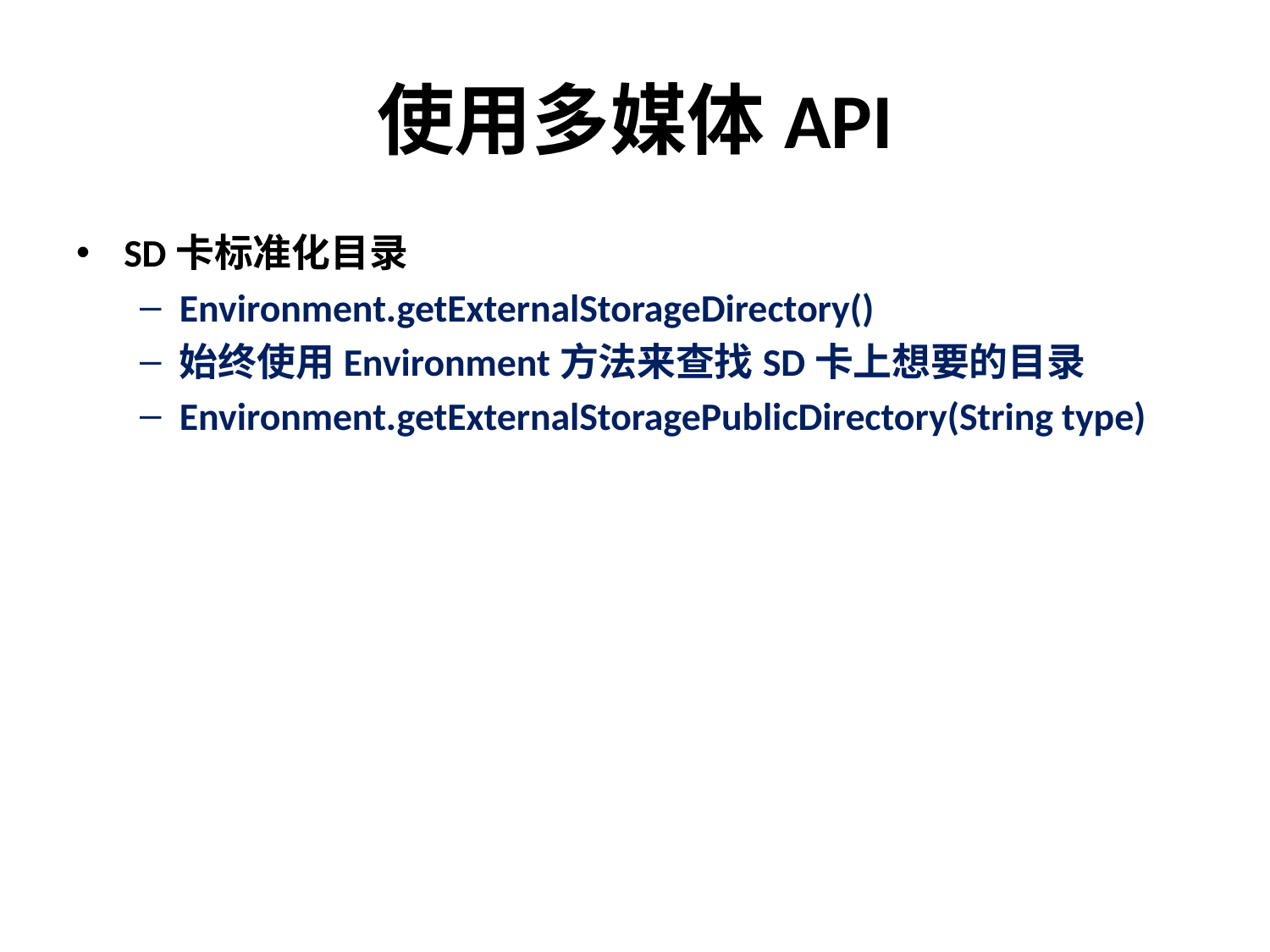

# 使用多媒体API
SD卡标准化目录
Environment.getExternalStorageDirectory()
始终使用Environment方法来查找SD卡上想要的目录
Environment.getExternalStoragePublicDirectory(String type)